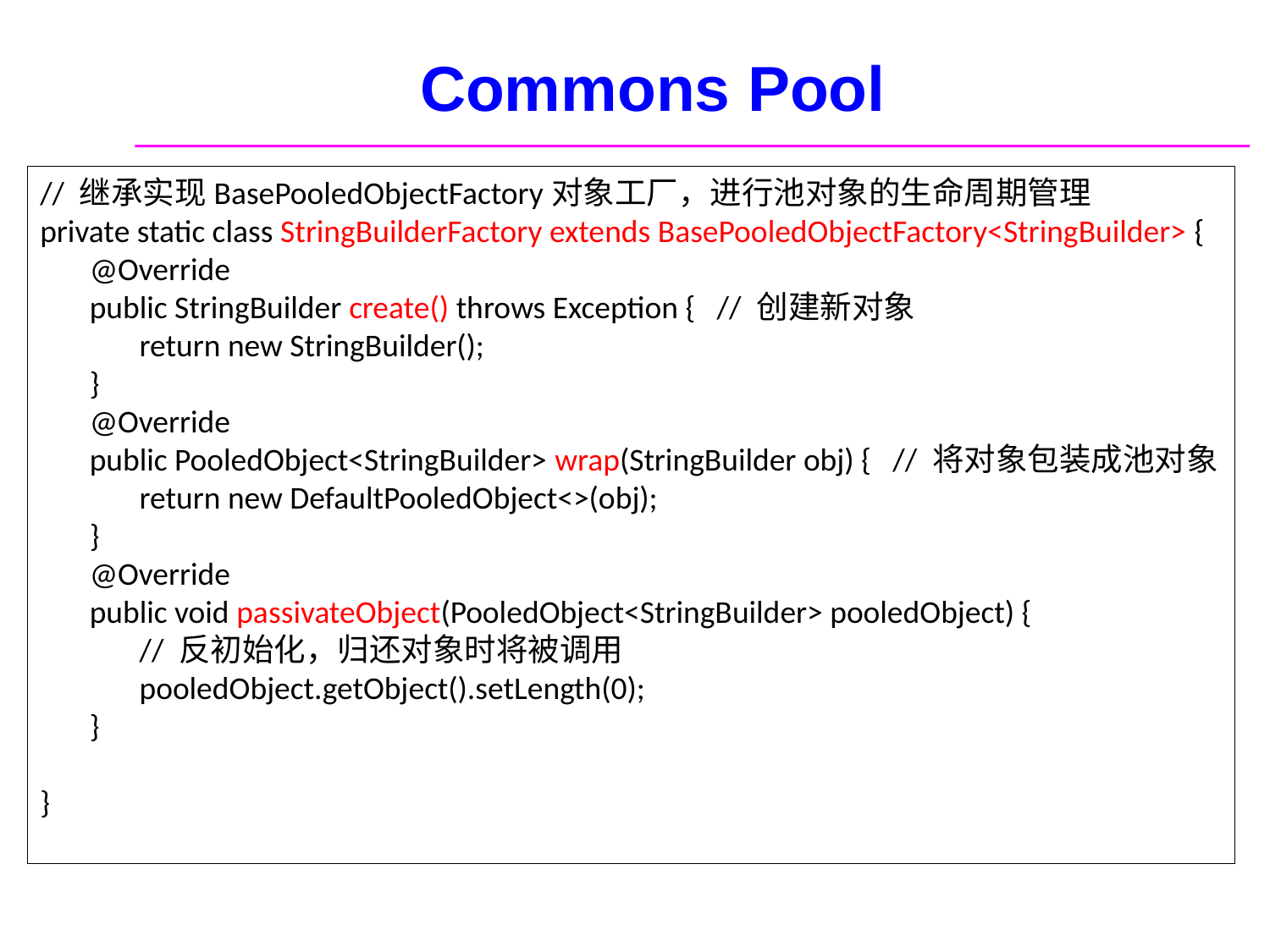

# Commons Pool
// 继承实现BasePooledObjectFactory对象工厂，进行池对象的生命周期管理
private static class StringBuilderFactory extends BasePooledObjectFactory<StringBuilder> {
@Override
public StringBuilder create() throws Exception {   // 创建新对象
return new StringBuilder();
}
@Override
public PooledObject<StringBuilder> wrap(StringBuilder obj) {   // 将对象包装成池对象
return new DefaultPooledObject<>(obj);
}
@Override
public void passivateObject(PooledObject<StringBuilder> pooledObject) {
// 反初始化，归还对象时将被调用
pooledObject.getObject().setLength(0);
}

}

17